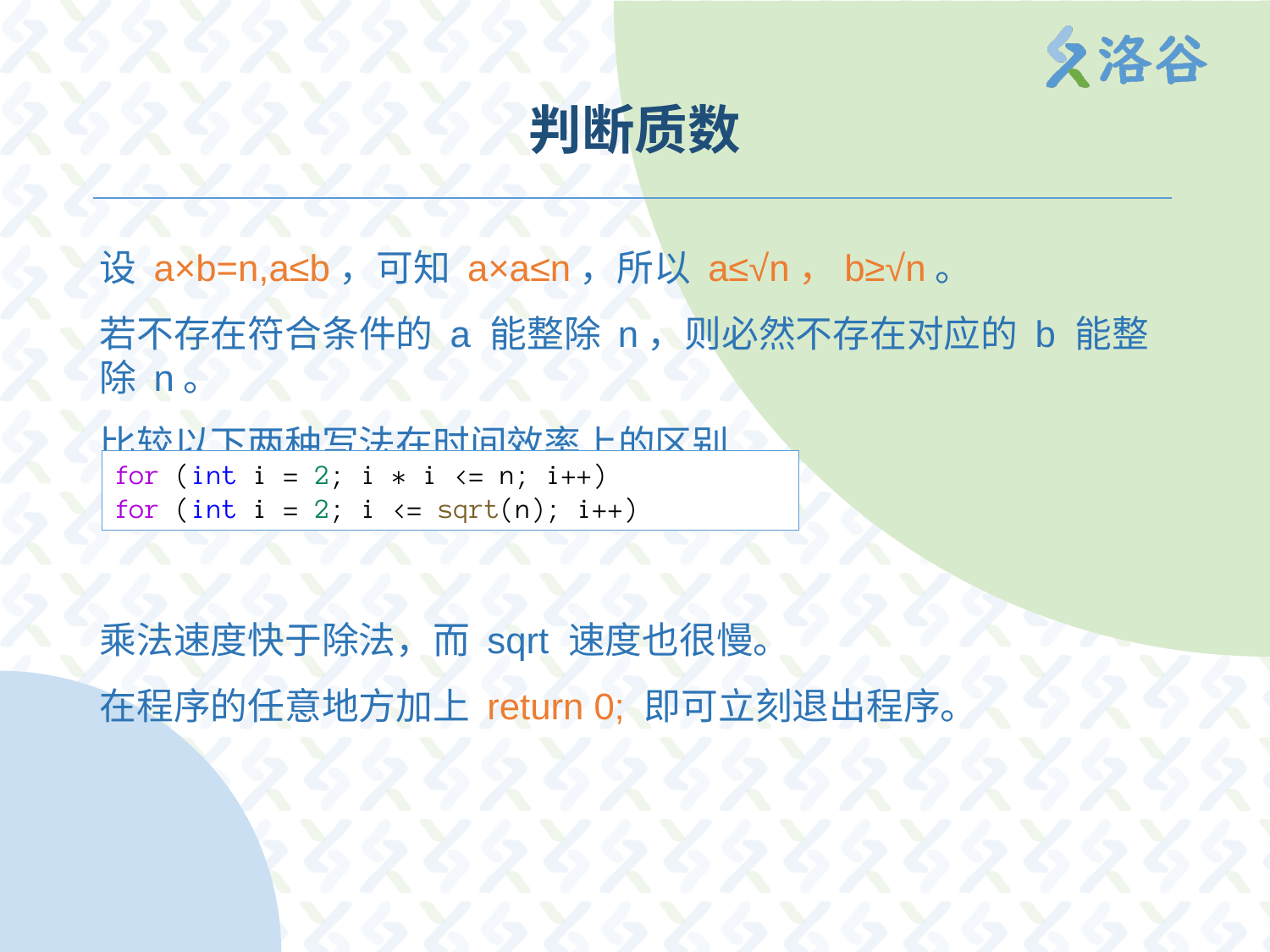

# 判断质数
设 a×b=n,a≤b，可知 a×a≤n，所以 a≤√n，b≥√n。
若不存在符合条件的 a 能整除 n，则必然不存在对应的 b 能整除 n。
比较以下两种写法在时间效率上的区别

乘法速度快于除法，而 sqrt 速度也很慢。
在程序的任意地方加上 return 0; 即可立刻退出程序。
for (int i = 2; i * i <= n; i++)
for (int i = 2; i <= sqrt(n); i++)